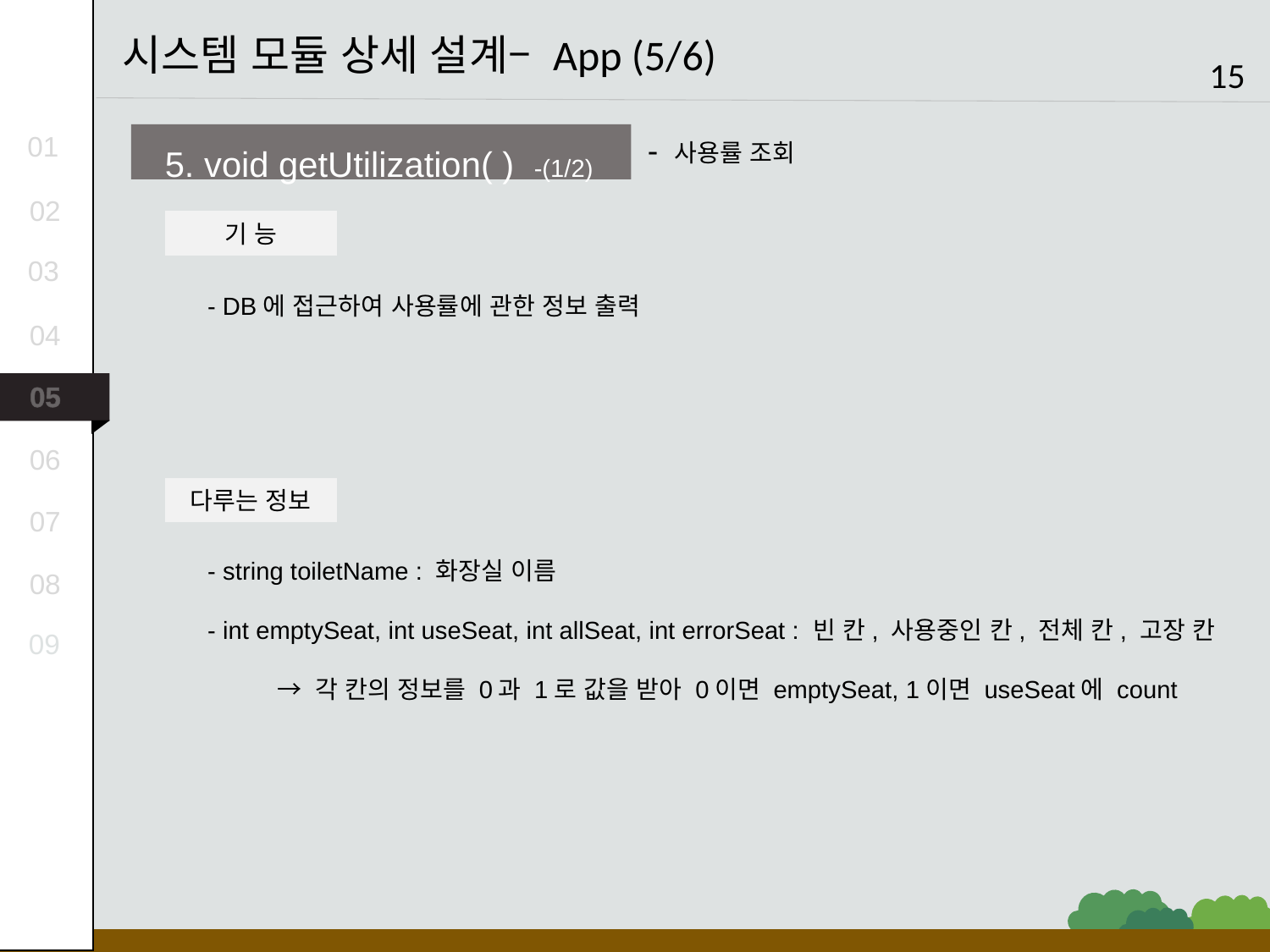

시스템 모듈 상세 설계– App (5/6)

15
5. void getUtilization( )  -(1/2)
- 사용률 조회

기 능
- DB에 접근하여 사용률에 관한 정보 출력
다루는 정보
- string toiletName : 화장실 이름
- int emptySeat, int useSeat, int allSeat, int errorSeat : 빈 칸, 사용중인 칸, 전체 칸, 고장 칸
          → 각 칸의 정보를 0과 1로 값을 받아 0이면 emptySeat, 1이면 useSeat에 count
01
02
03

04
05

06
07
08
09